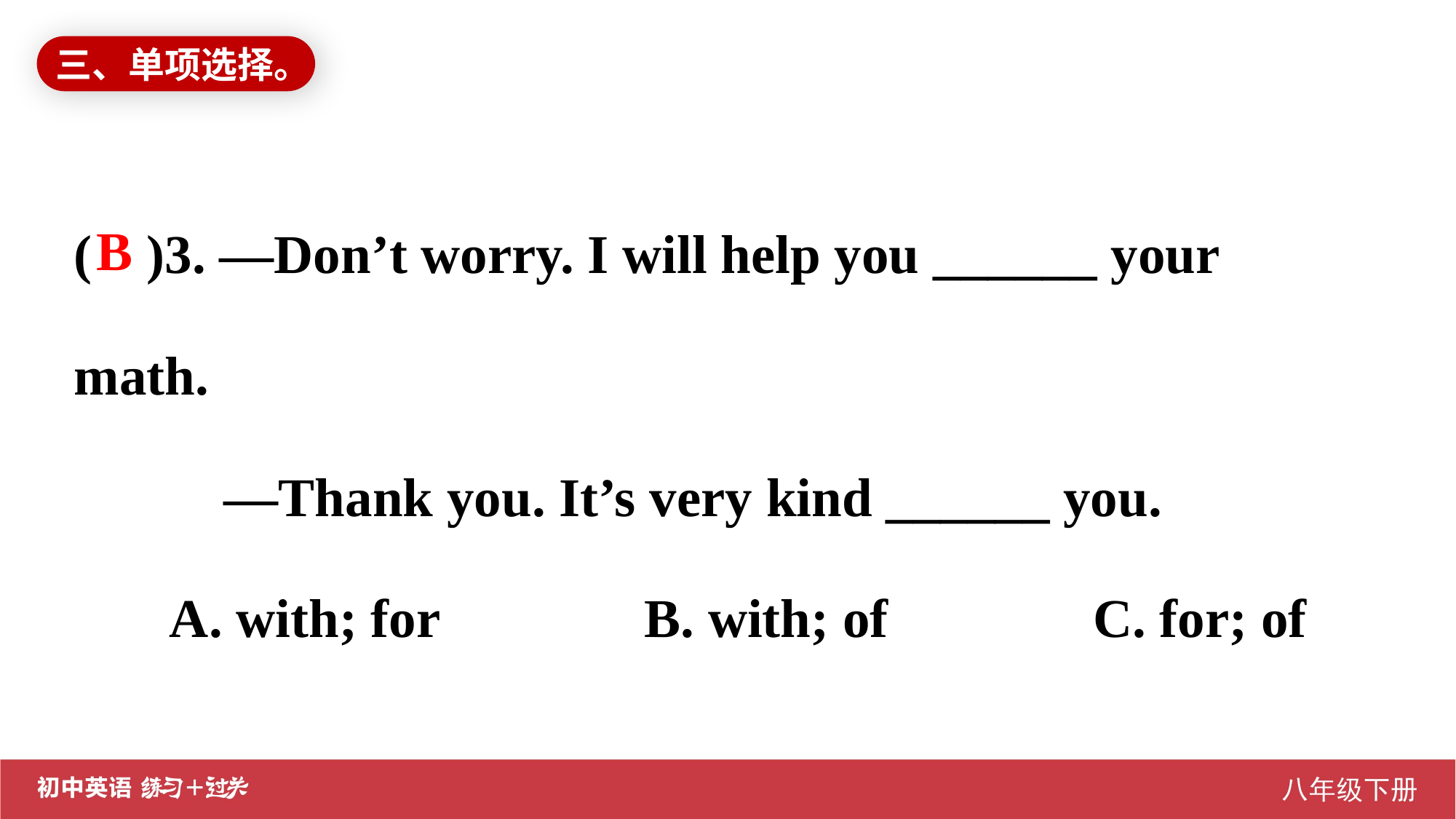

三、单项选择。
(    )3. —Don’t worry. I will help you ______ your math.
           —Thank you. It’s very kind ______ you.
       A. with; for               B. with; of               C. for; of
B